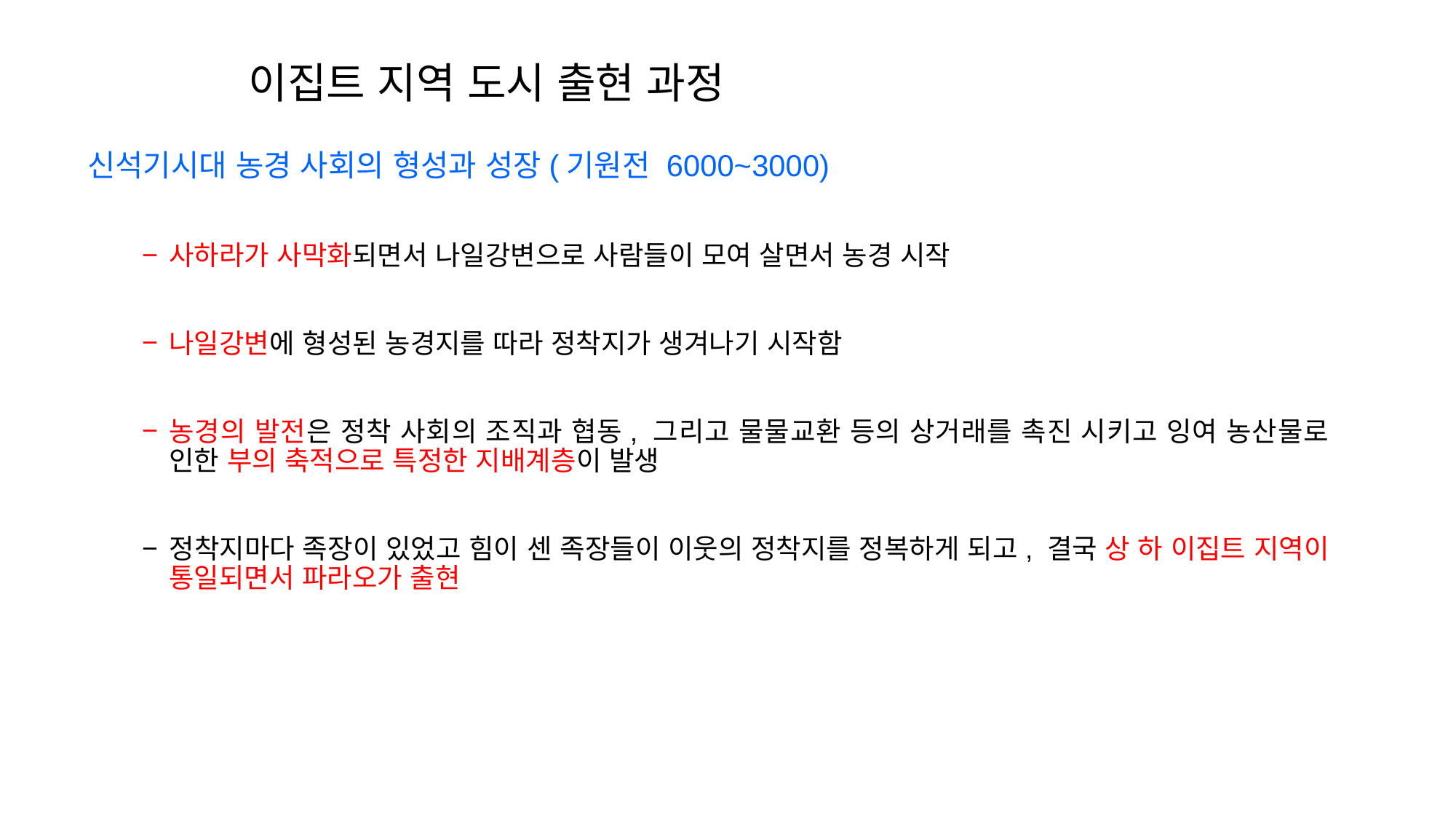

이집트 지역 도시 출현 과정
신석기시대 농경 사회의 형성과 성장(기원전 6000~3000)

사하라가 사막화되면서 나일강변으로 사람들이 모여 살면서 농경 시작

나일강변에 형성된 농경지를 따라 정착지가 생겨나기 시작함

농경의 발전은 정착 사회의 조직과 협동, 그리고 물물교환 등의 상거래를 촉진 시키고 잉여 농산물로 인한 부의 축적으로 특정한 지배계층이 발생

정착지마다 족장이 있었고 힘이 센 족장들이 이웃의 정착지를 정복하게 되고, 결국 상 하 이집트 지역이 통일되면서 파라오가 출현